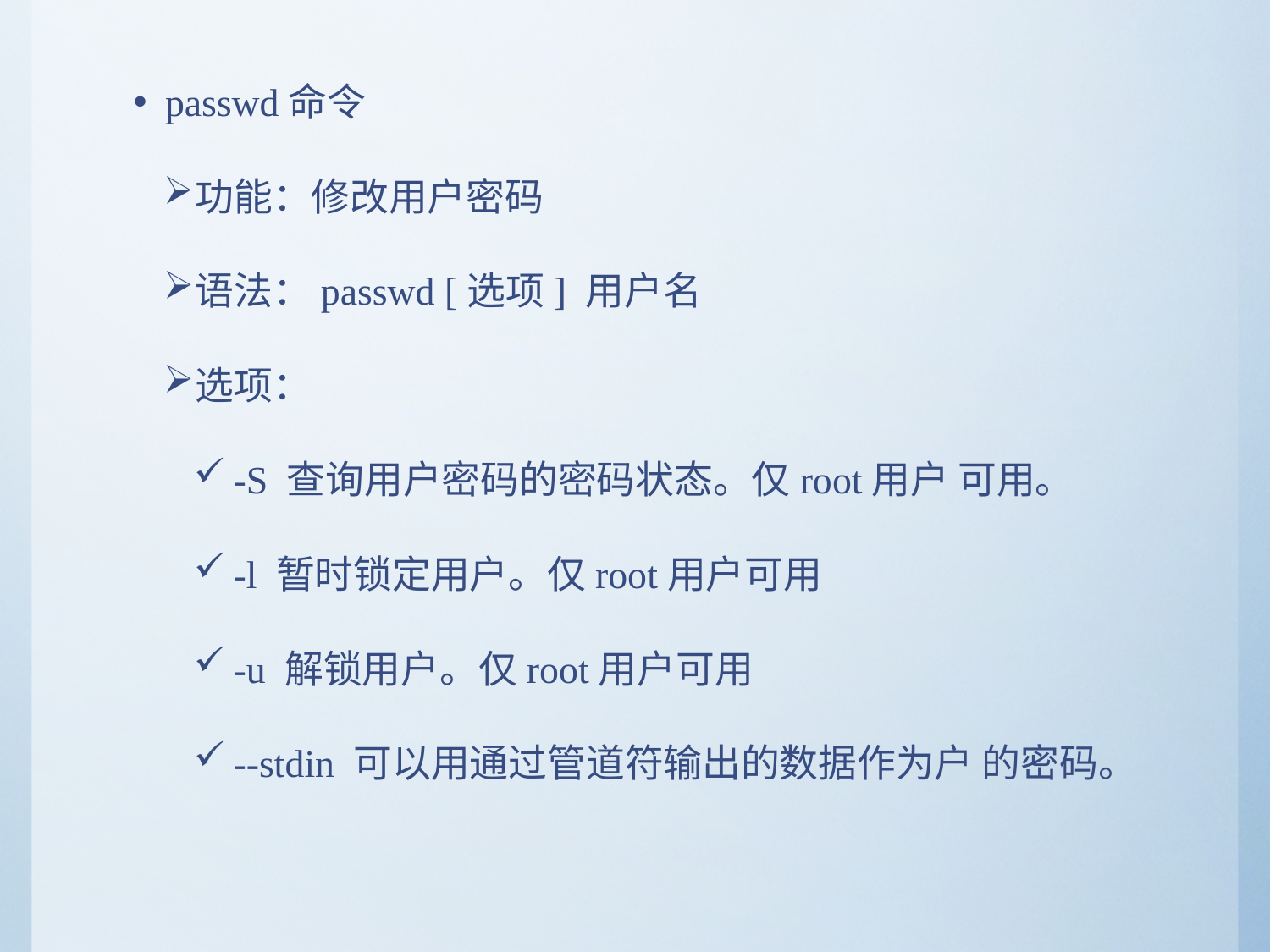

passwd命令
功能：修改用户密码
语法：passwd [选项] 用户名
选项：
-S 查询用户密码的密码状态。仅root用户 可用。
-l 暂时锁定用户。仅root用户可用
-u 解锁用户。仅root用户可用
--stdin 可以用通过管道符输出的数据作为户 的密码。